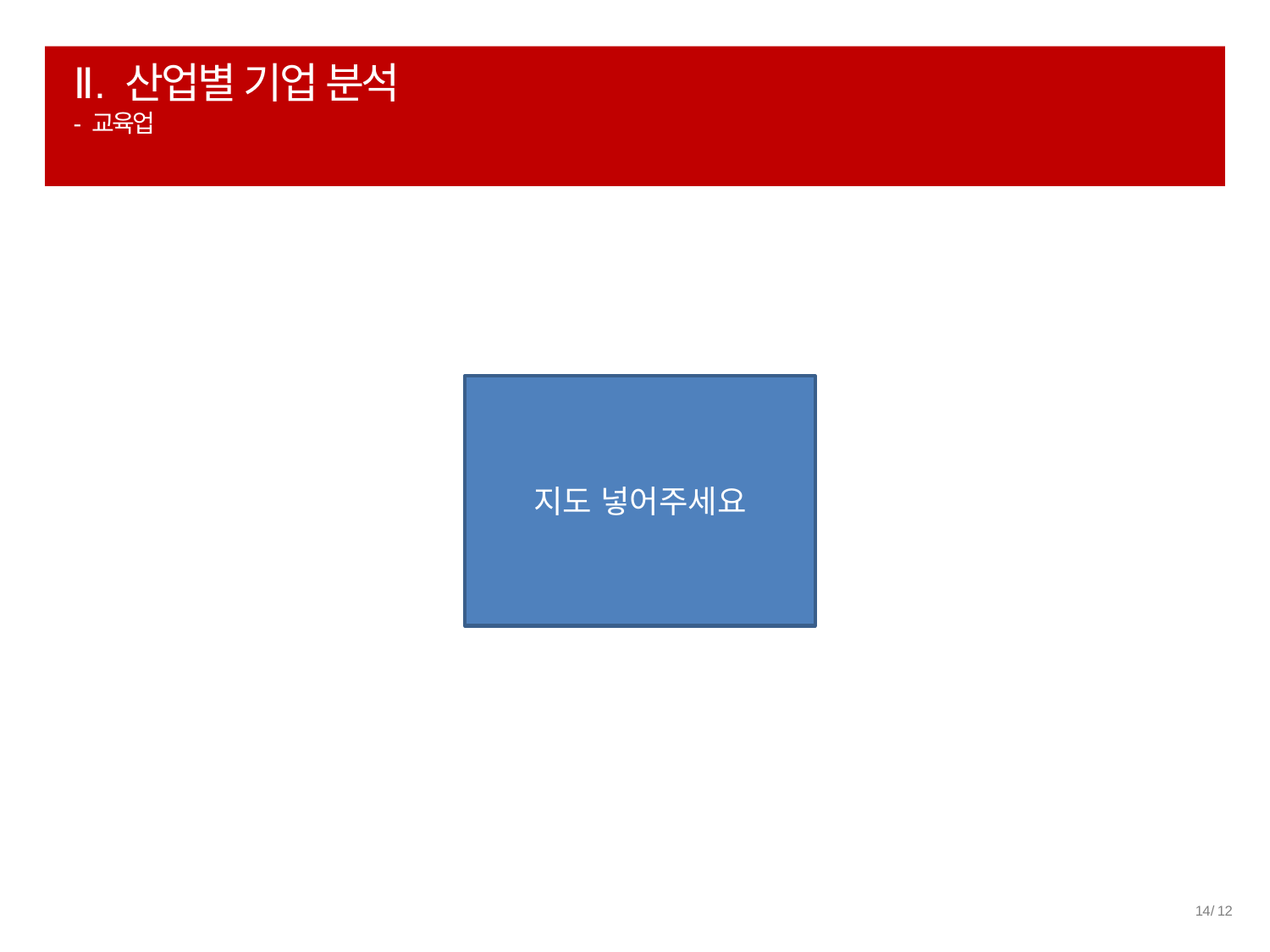

# Ⅱ. 산업별 기업 분석 - 교육업
지도 넣어주세요
14/ 12